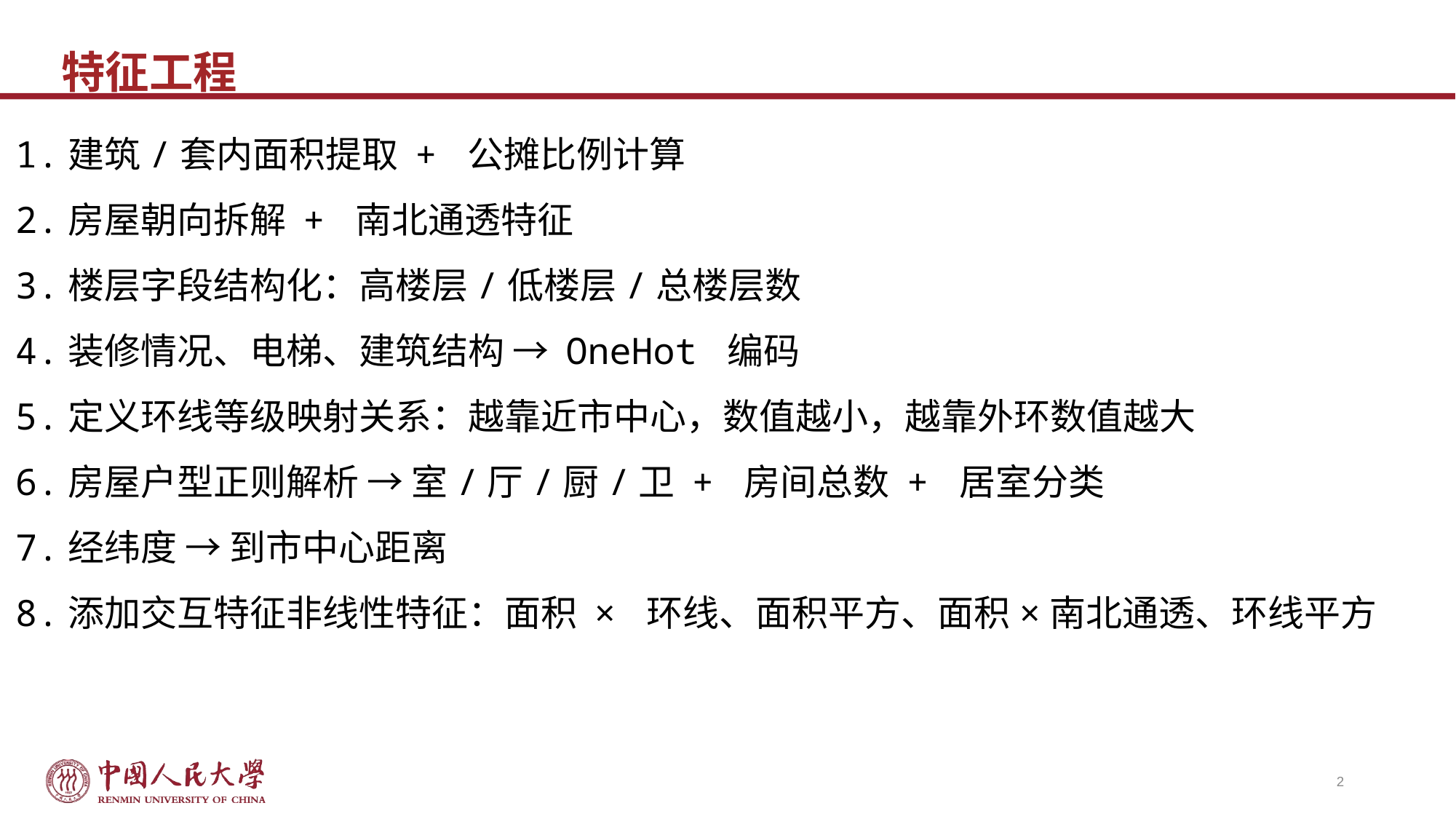

# 特征工程
1.建筑/套内面积提取 + 公摊比例计算
2.房屋朝向拆解 + 南北通透特征
3.楼层字段结构化：高楼层/低楼层/总楼层数
4.装修情况、电梯、建筑结构 → OneHot 编码
5.定义环线等级映射关系：越靠近市中心，数值越小，越靠外环数值越大
6.房屋户型正则解析 → 室/厅/厨/卫 + 房间总数 + 居室分类
7.经纬度 → 到市中心距离
8.添加交互特征非线性特征：面积 × 环线、面积平方、面积×南北通透、环线平方
2